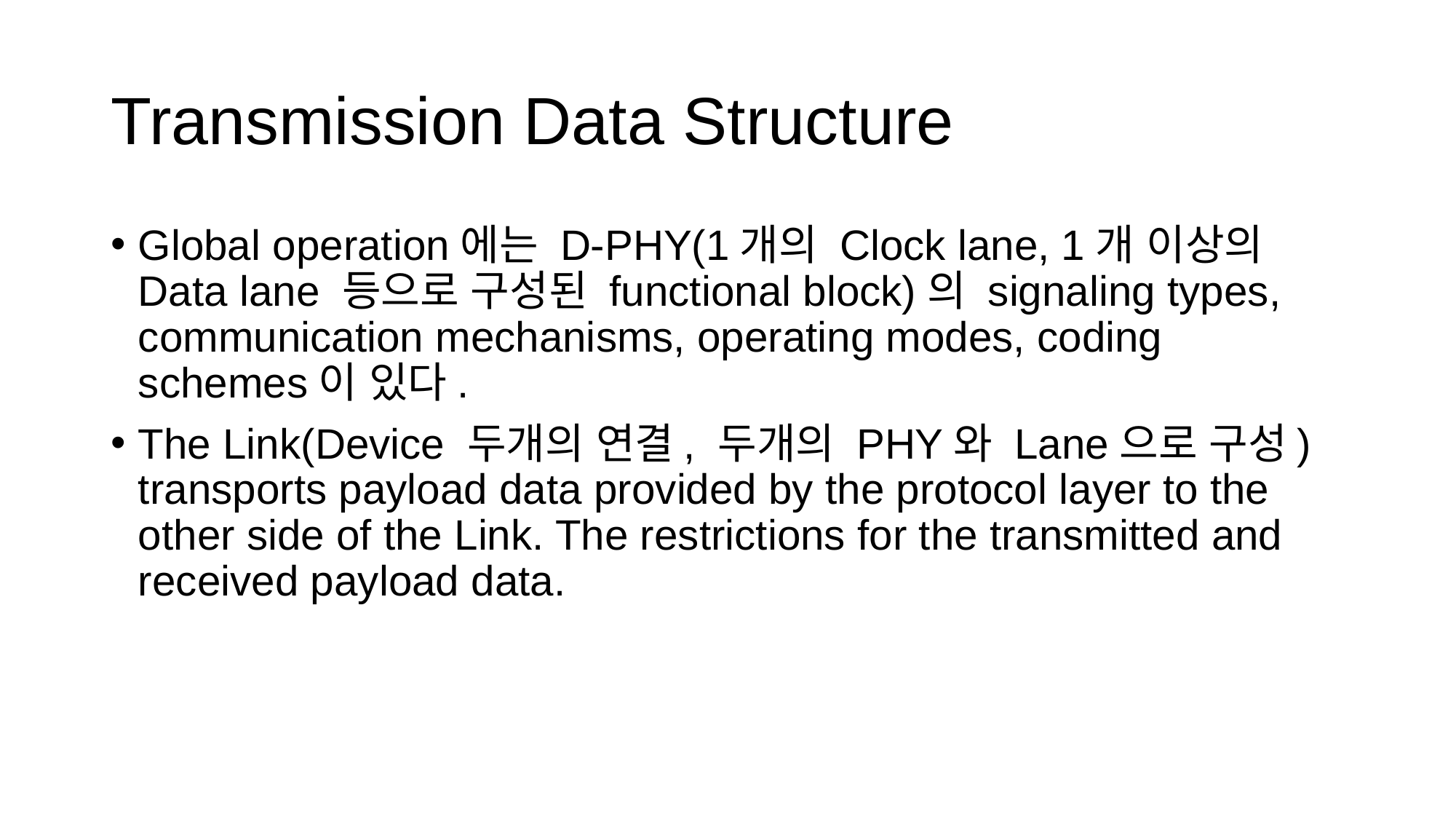

# Transmission Data Structure
Global operation에는 D-PHY(1개의 Clock lane, 1개 이상의 Data lane 등으로 구성된 functional block)의 signaling types, communication mechanisms, operating modes, coding schemes이 있다.
The Link(Device 두개의 연결, 두개의 PHY와 Lane으로 구성) transports payload data provided by the protocol layer to the other side of the Link. The restrictions for the transmitted and received payload data.